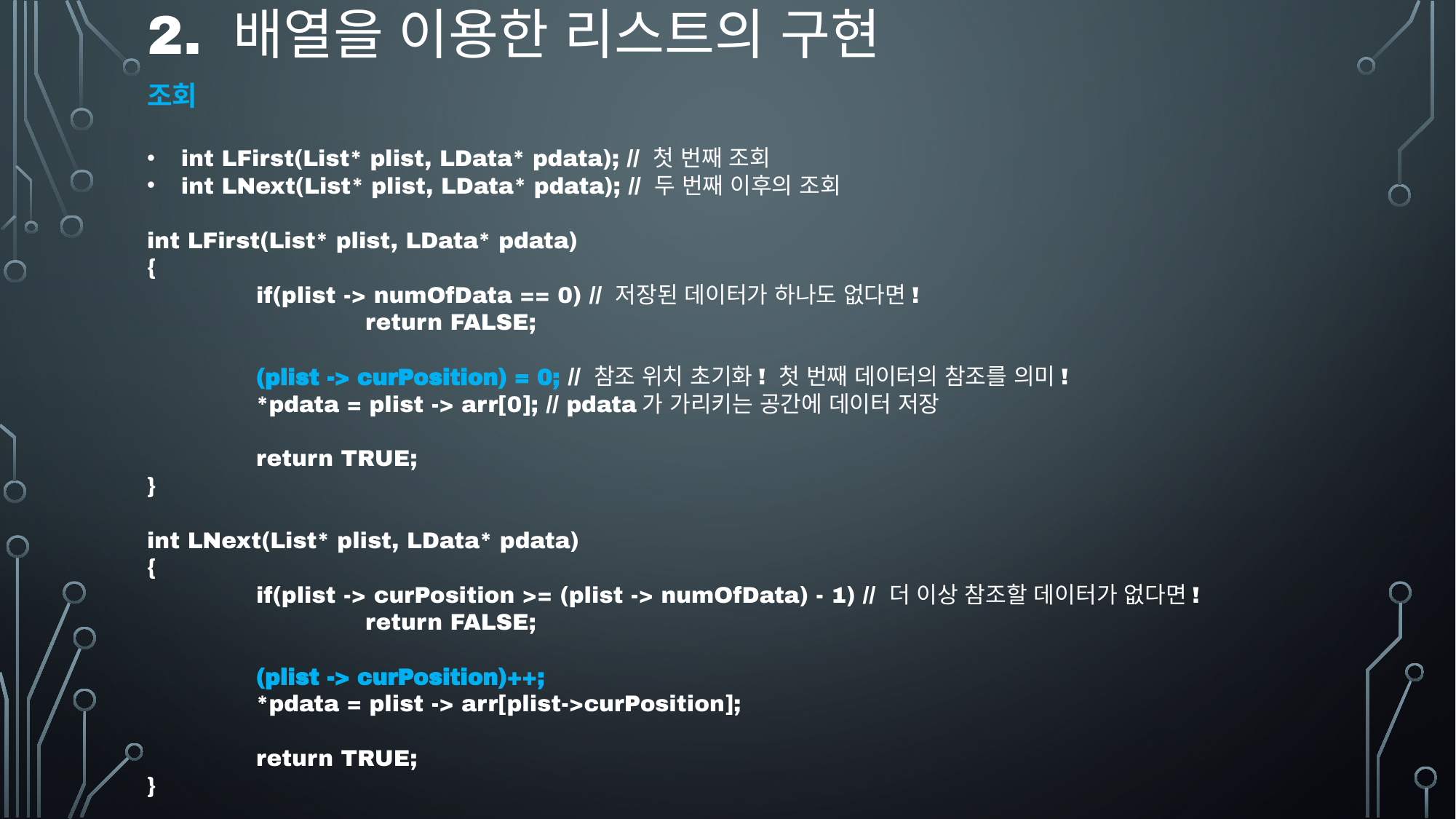

# 2. 배열을 이용한 리스트의 구현
조회

int LFirst(List* plist, LData* pdata); // 첫 번째 조회
int LNext(List* plist, LData* pdata); // 두 번째 이후의 조회

int LFirst(List* plist, LData* pdata)
{
	if(plist -> numOfData == 0) // 저장된 데이터가 하나도 없다면!
		return FALSE;

	(plist -> curPosition) = 0; // 참조 위치 초기화! 첫 번째 데이터의 참조를 의미!
	*pdata = plist -> arr[0]; // pdata가 가리키는 공간에 데이터 저장

	return TRUE;
}

int LNext(List* plist, LData* pdata)
{
	if(plist -> curPosition >= (plist -> numOfData) - 1) // 더 이상 참조할 데이터가 없다면!
		return FALSE;

	(plist -> curPosition)++;
	*pdata = plist -> arr[plist->curPosition];

	return TRUE;
}